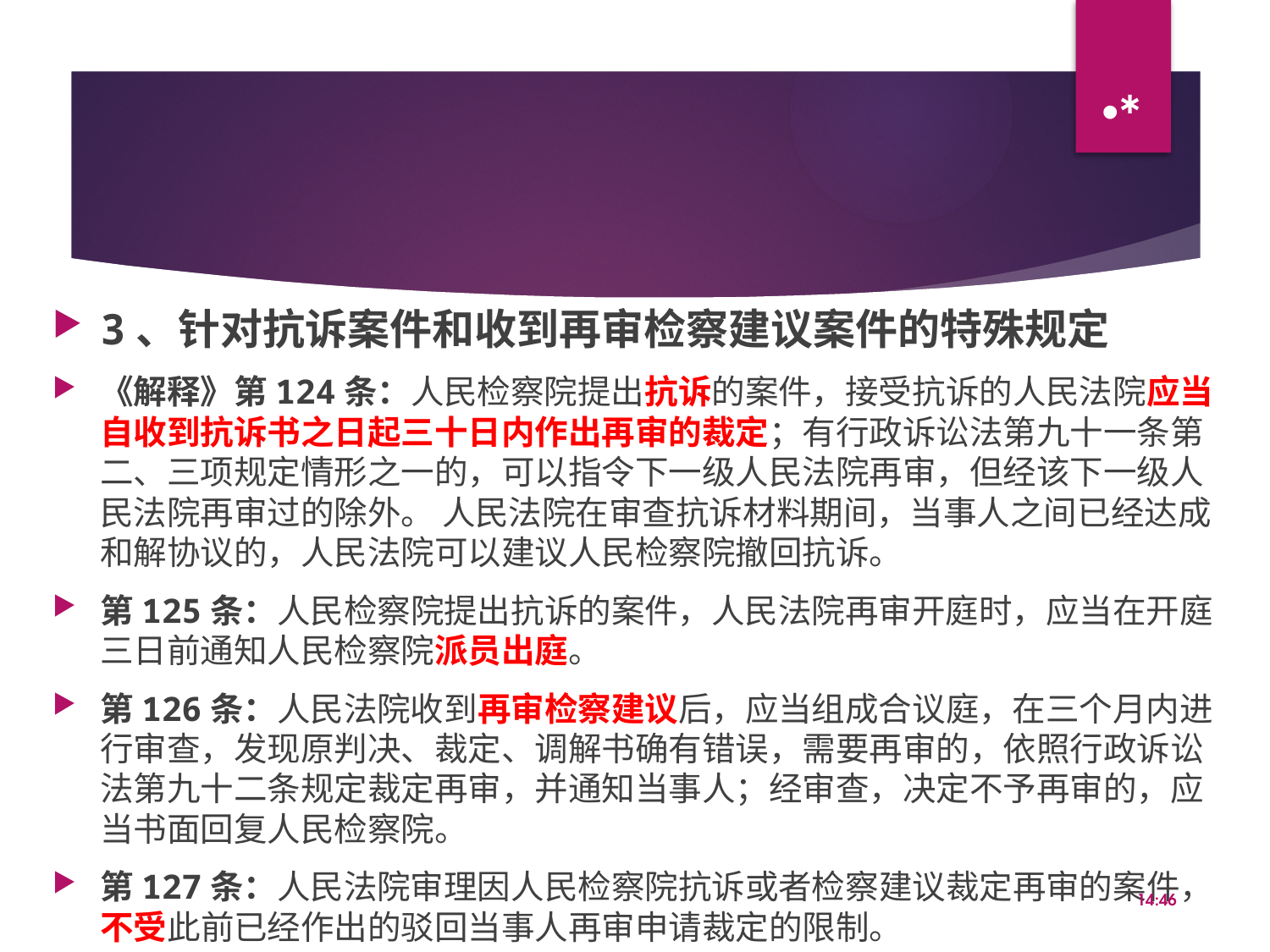

*
#
3、针对抗诉案件和收到再审检察建议案件的特殊规定
《解释》第124条：人民检察院提出抗诉的案件，接受抗诉的人民法院应当自收到抗诉书之日起三十日内作出再审的裁定；有行政诉讼法第九十一条第二、三项规定情形之一的，可以指令下一级人民法院再审，但经该下一级人民法院再审过的除外。 人民法院在审查抗诉材料期间，当事人之间已经达成和解协议的，人民法院可以建议人民检察院撤回抗诉。
第125条：人民检察院提出抗诉的案件，人民法院再审开庭时，应当在开庭三日前通知人民检察院派员出庭。
第126条：人民法院收到再审检察建议后，应当组成合议庭，在三个月内进行审查，发现原判决、裁定、调解书确有错误，需要再审的，依照行政诉讼法第九十二条规定裁定再审，并通知当事人；经审查，决定不予再审的，应当书面回复人民检察院。
第127条：人民法院审理因人民检察院抗诉或者检察建议裁定再审的案件，不受此前已经作出的驳回当事人再审申请裁定的限制。

14:46